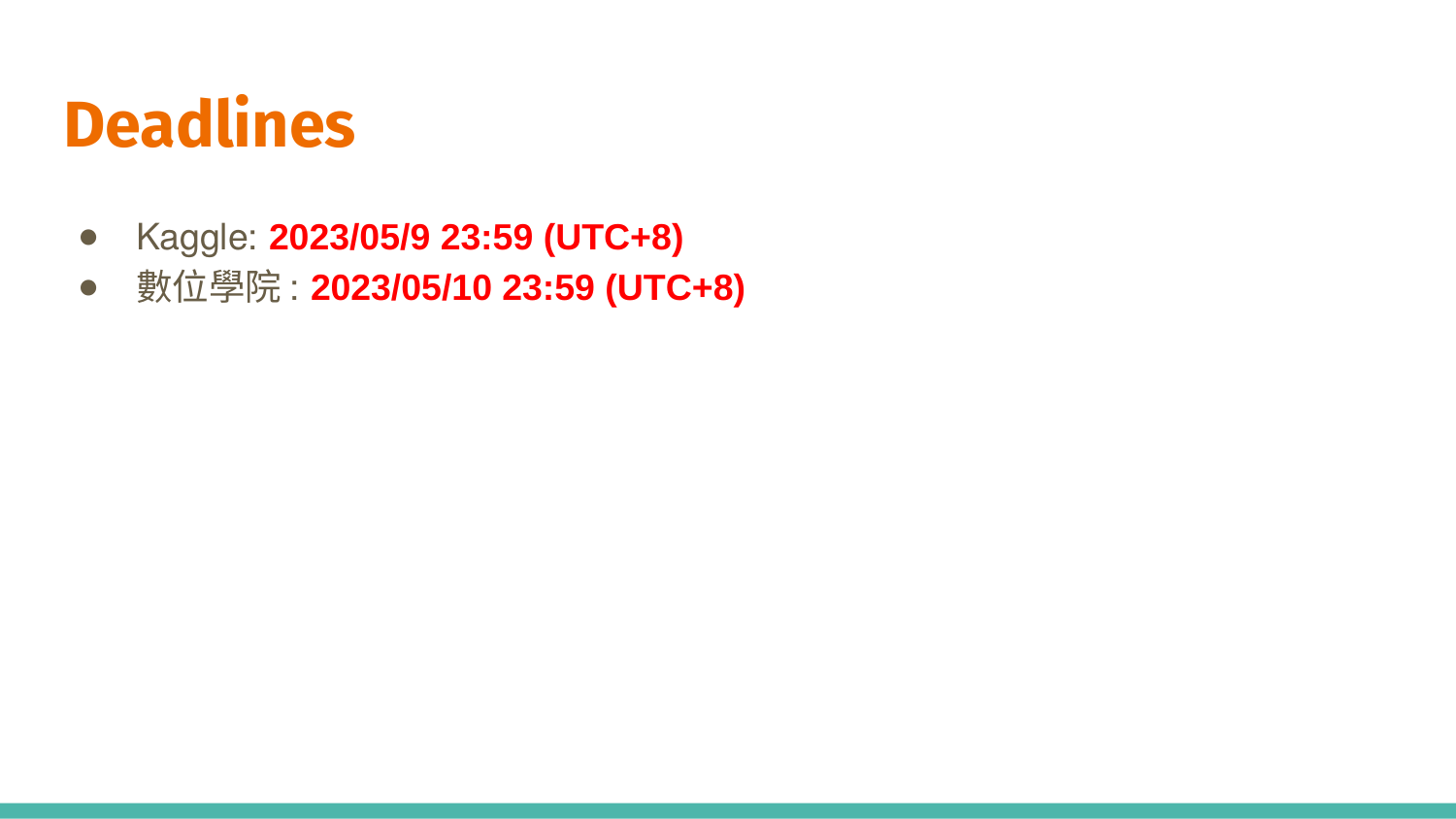

# Deadlines
Kaggle: 2023/05/9 23:59 (UTC+8)
數位學院: 2023/05/10 23:59 (UTC+8)